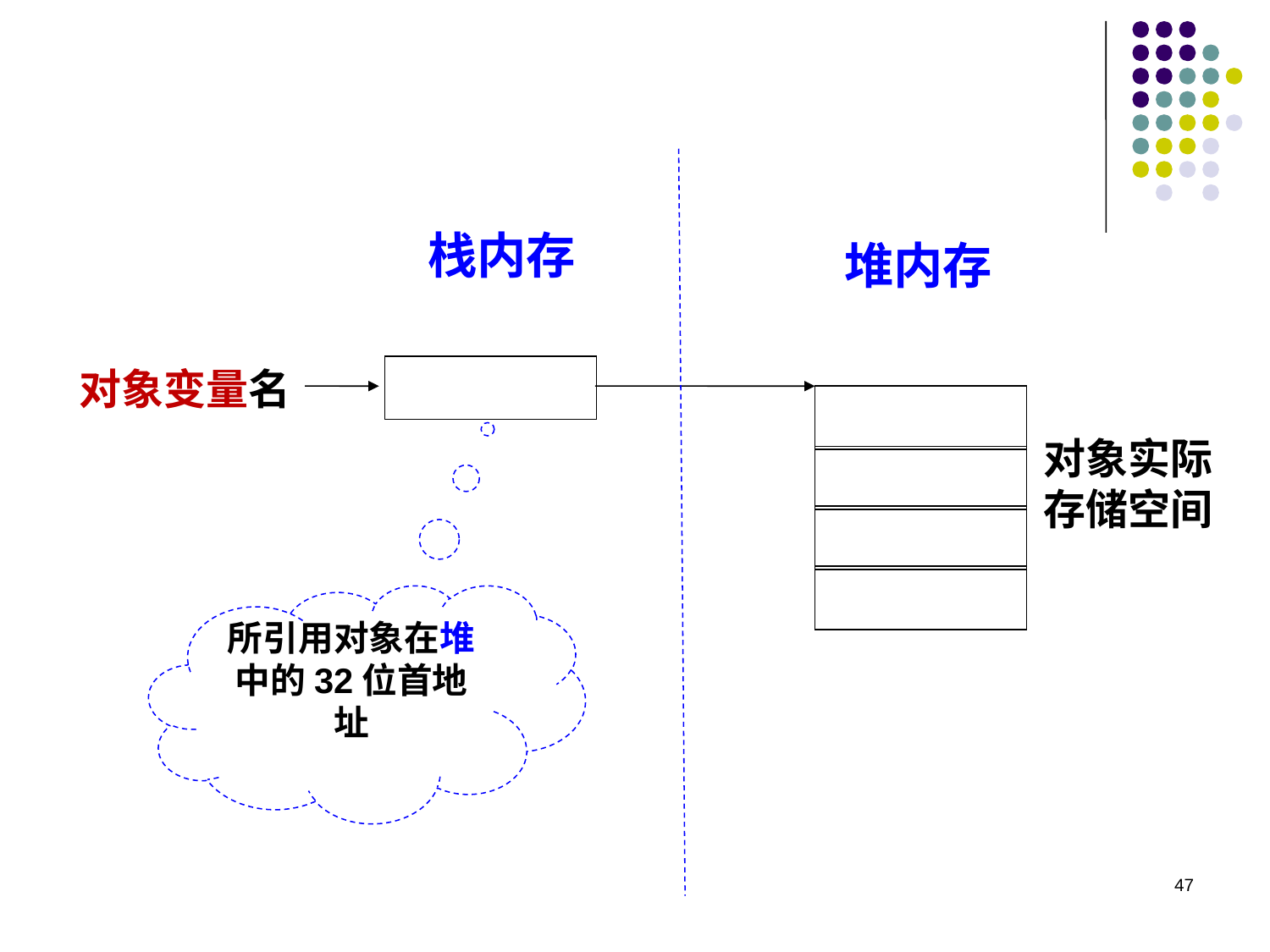

栈内存
堆内存
对象变量名

对象实际存储空间
所引用对象在堆中的32位首地址

47